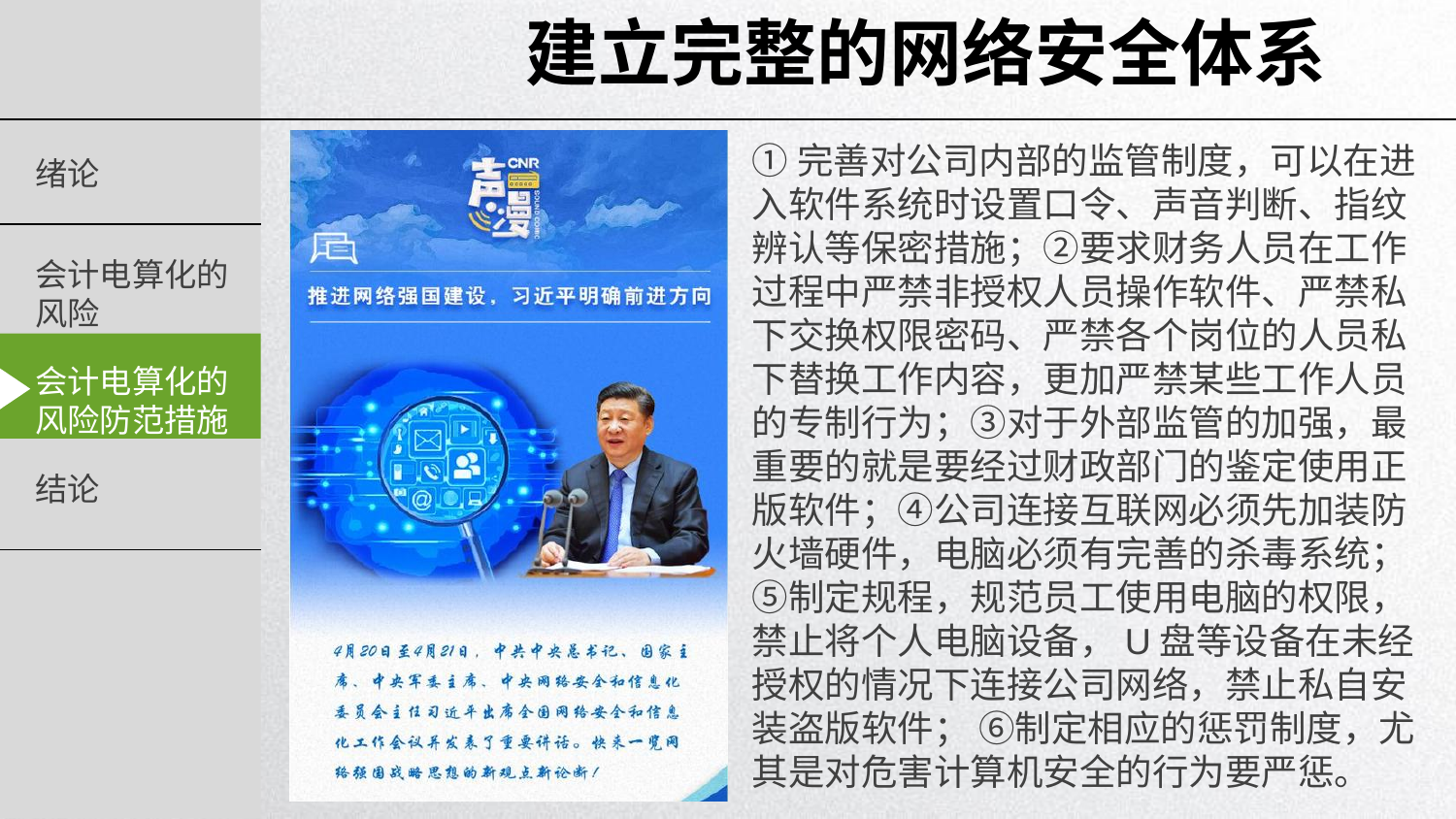

建立完整的网络安全体系

①完善对公司内部的监管制度，可以在进入软件系统时设置口令、声音判断、指纹辨认等保密措施；②要求财务人员在工作过程中严禁非授权人员操作软件、严禁私下交换权限密码、严禁各个岗位的人员私下替换工作内容，更加严禁某些工作人员的专制行为；③对于外部监管的加强，最重要的就是要经过财政部门的鉴定使用正版软件；④公司连接互联网必须先加装防火墙硬件，电脑必须有完善的杀毒系统；⑤制定规程，规范员工使用电脑的权限，禁止将个人电脑设备，U盘等设备在未经授权的情况下连接公司网络，禁止私自安装盗版软件； ⑥制定相应的惩罚制度，尤其是对危害计算机安全的行为要严惩。
延时符